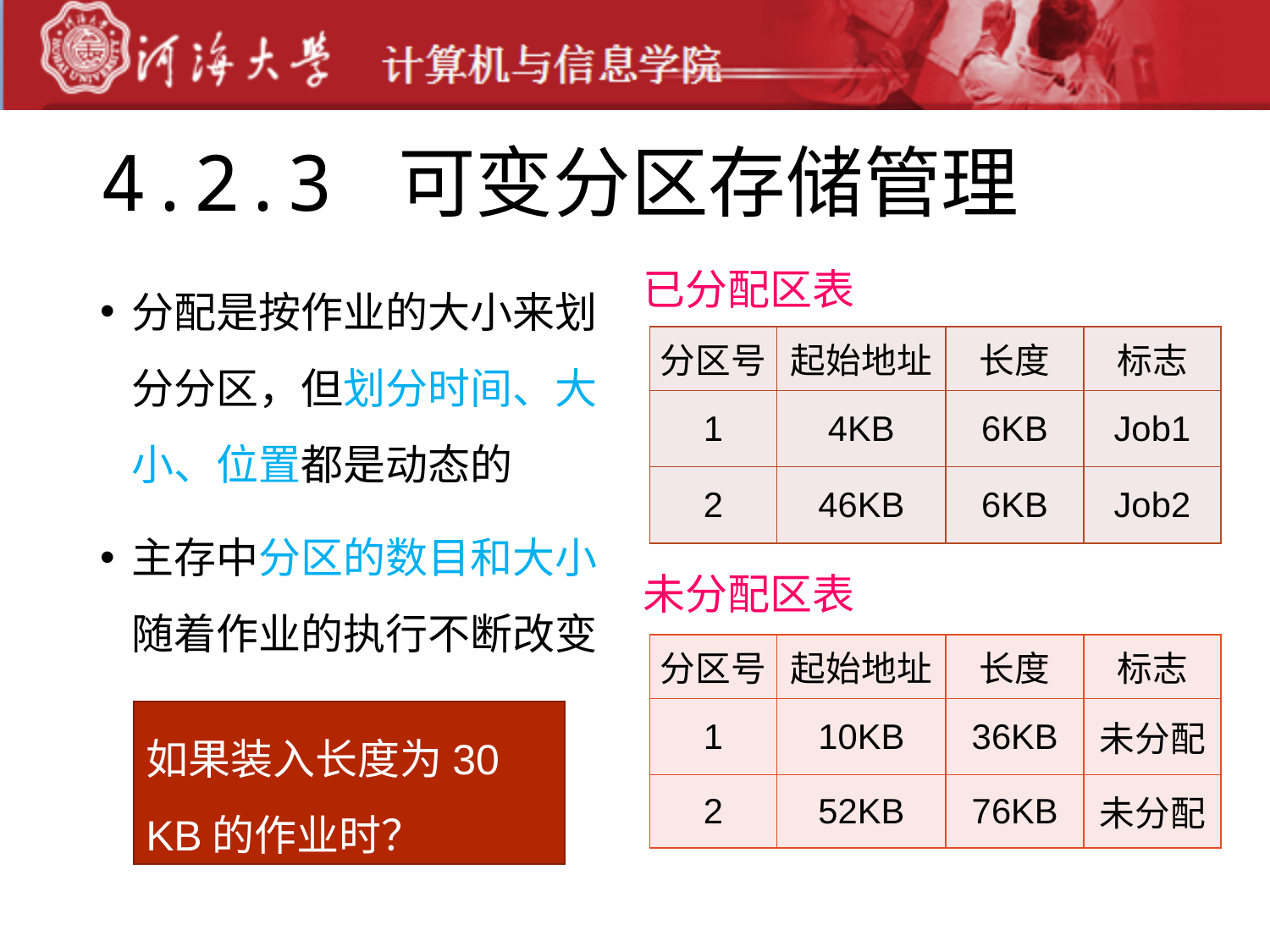

# 4.2.3 可变分区存储管理
已分配区表
分配是按作业的大小来划分分区，但划分时间、大小、位置都是动态的
主存中分区的数目和大小随着作业的执行不断改变
| 分区号 | 起始地址 | 长度 | 标志 |
| --- | --- | --- | --- |
| 1 | 4KB | 6KB | Job1 |
| 2 | 46KB | 6KB | Job2 |
未分配区表
| 分区号 | 起始地址 | 长度 | 标志 |
| --- | --- | --- | --- |
| 1 | 10KB | 36KB | 未分配 |
| 2 | 52KB | 76KB | 未分配 |
如果装入长度为30 KB的作业时？